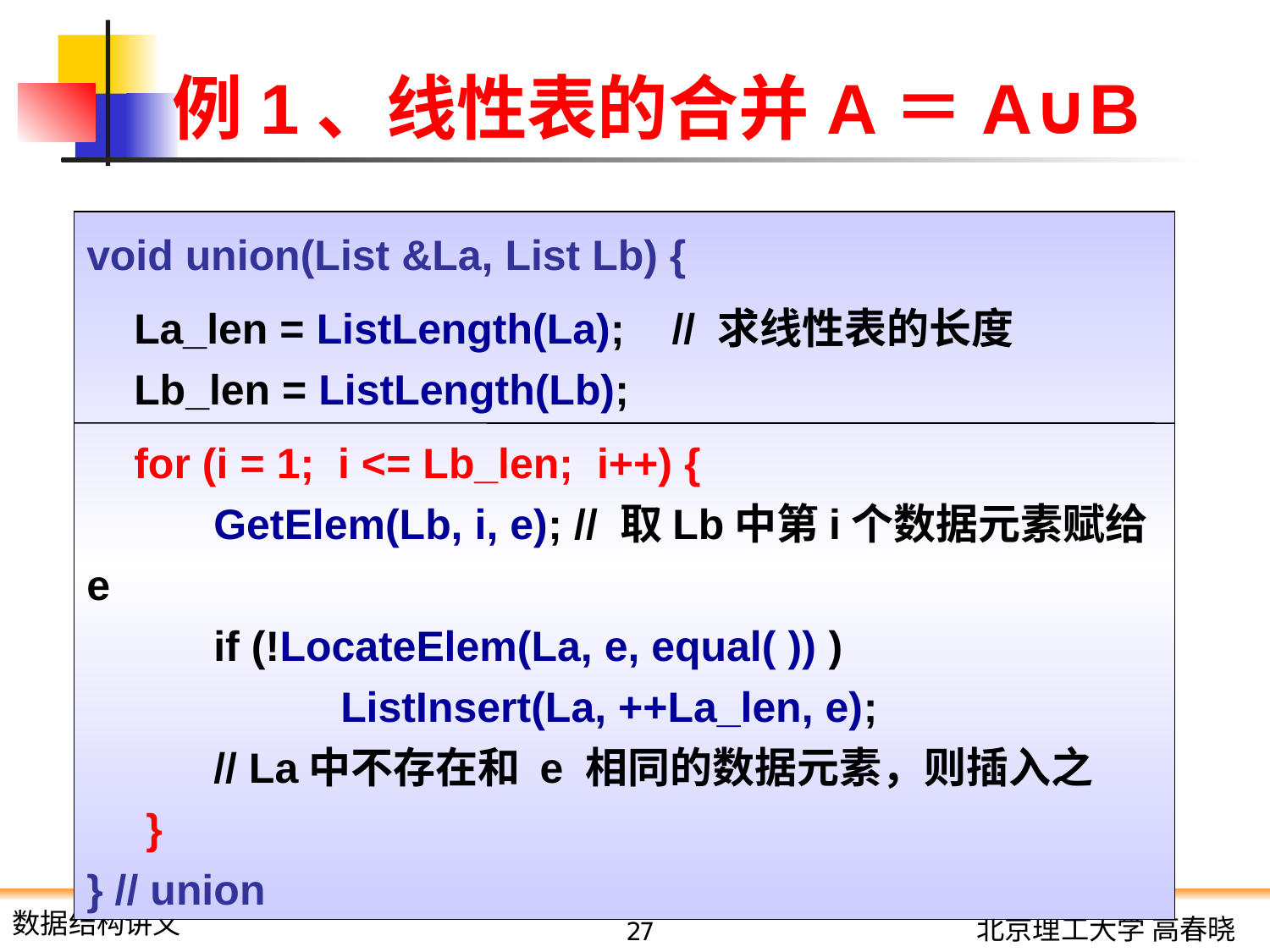

# 例1、线性表的合并A＝A∪B
void union(List &La, List Lb) {
    La_len = ListLength(La);    // 求线性表的长度
    Lb_len = ListLength(Lb);
    for (i = 1;  i <= Lb_len;  i++) {
    	GetElem(Lb, i, e); // 取Lb中第i个数据元素赋给e
    	if (!LocateElem(La, e, equal( )) )
      	 	ListInsert(La, ++La_len, e);
      	// La中不存在和 e 相同的数据元素，则插入之
     }
} // union

27